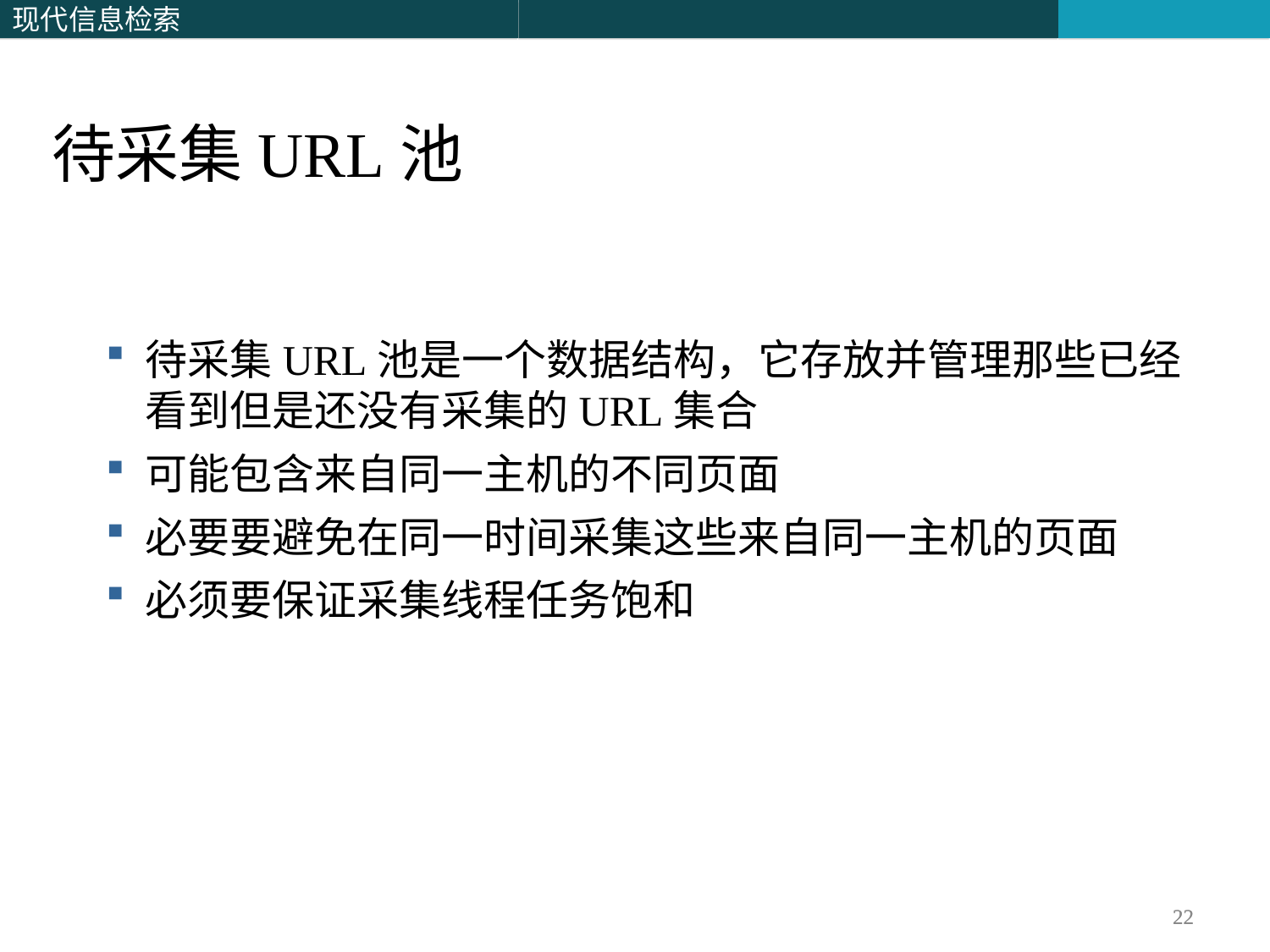

待采集URL池
待采集URL池是一个数据结构，它存放并管理那些已经看到但是还没有采集的URL集合
可能包含来自同一主机的不同页面
必要要避免在同一时间采集这些来自同一主机的页面
必须要保证采集线程任务饱和

22
22